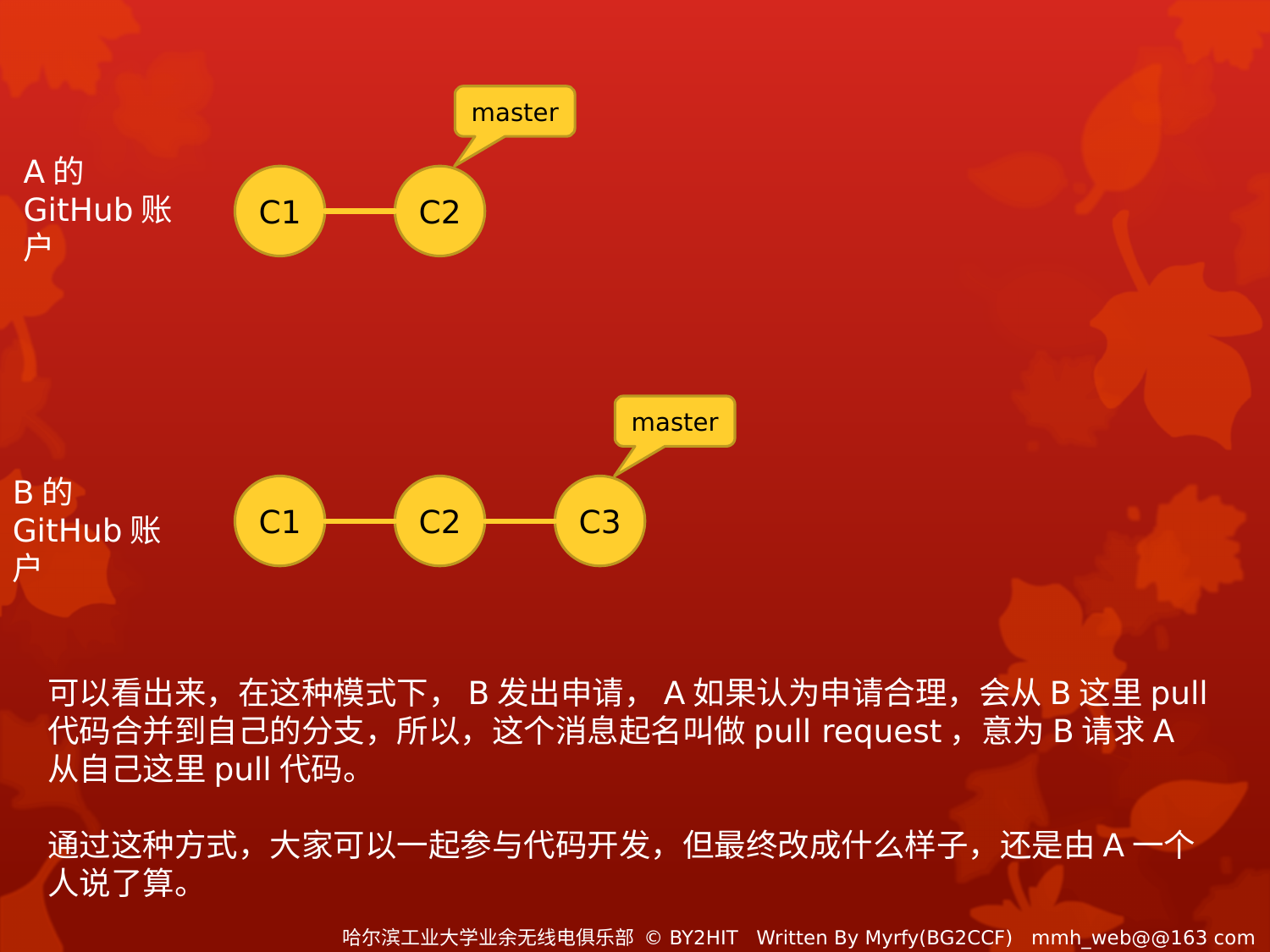

master
A的
GitHub账户
C1
C2
master
B的
GitHub账户
C1
C2
C3
可以看出来，在这种模式下，B发出申请，A如果认为申请合理，会从B这里pull代码合并到自己的分支，所以，这个消息起名叫做pull request，意为B请求A从自己这里pull代码。

通过这种方式，大家可以一起参与代码开发，但最终改成什么样子，还是由A一个人说了算。